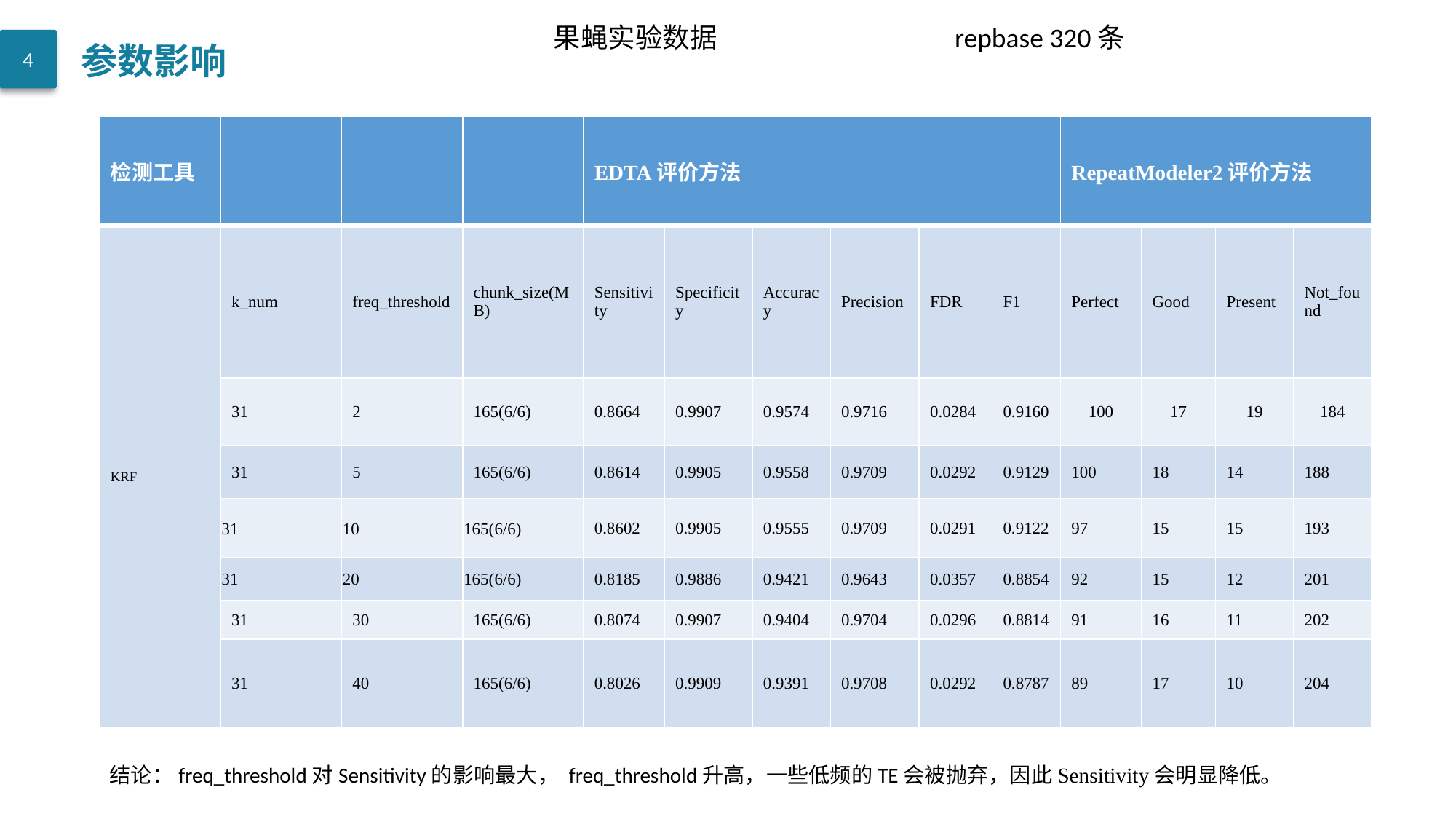

果蝇实验数据
repbase 320条
4
参数影响
| 检测工具 |  |  |  | EDTA评价方法 |  |  |  |  |  | RepeatModeler2评价方法 |  |  |  |
| --- | --- | --- | --- | --- | --- | --- | --- | --- | --- | --- | --- | --- | --- |
| KRF | k\_num | freq\_threshold | chunk\_size(MB) | Sensitivity | Specificity | Accuracy | Precision | FDR | F1 | Perfect | Good | Present | Not\_found |
|  | 31 | 2 | 165(6/6) | 0.8664 | 0.9907 | 0.9574 | 0.9716 | 0.0284 | 0.9160 | 100 | 17 | 19 | 184 |
|  | 31 | 5 | 165(6/6) | 0.8614 | 0.9905 | 0.9558 | 0.9709 | 0.0292 | 0.9129 | 100 | 18 | 14 | 188 |
|  | 31 | 10 | 165(6/6) | 0.8602 | 0.9905 | 0.9555 | 0.9709 | 0.0291 | 0.9122 | 97 | 15 | 15 | 193 |
|  | 31 | 20 | 165(6/6) | 0.8185 | 0.9886 | 0.9421 | 0.9643 | 0.0357 | 0.8854 | 92 | 15 | 12 | 201 |
|  | 31 | 30 | 165(6/6) | 0.8074 | 0.9907 | 0.9404 | 0.9704 | 0.0296 | 0.8814 | 91 | 16 | 11 | 202 |
|  | 31 | 40 | 165(6/6) | 0.8026 | 0.9909 | 0.9391 | 0.9708 | 0.0292 | 0.8787 | 89 | 17 | 10 | 204 |
结论：freq_threshold对Sensitivity的影响最大， freq_threshold升高，一些低频的TE会被抛弃，因此Sensitivity会明显降低。